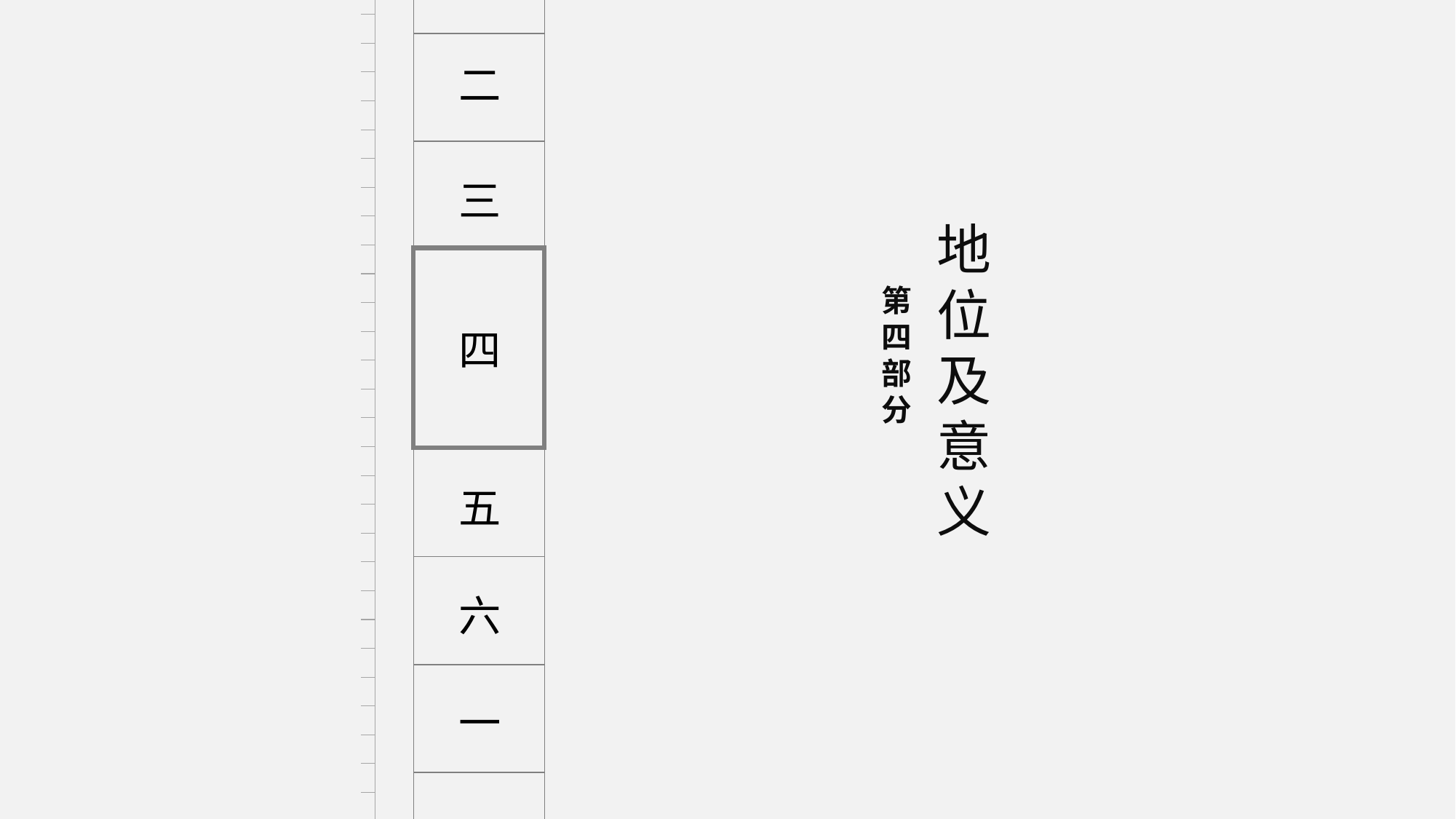

二
三
地位及意义
第四部分
四
五
六
一